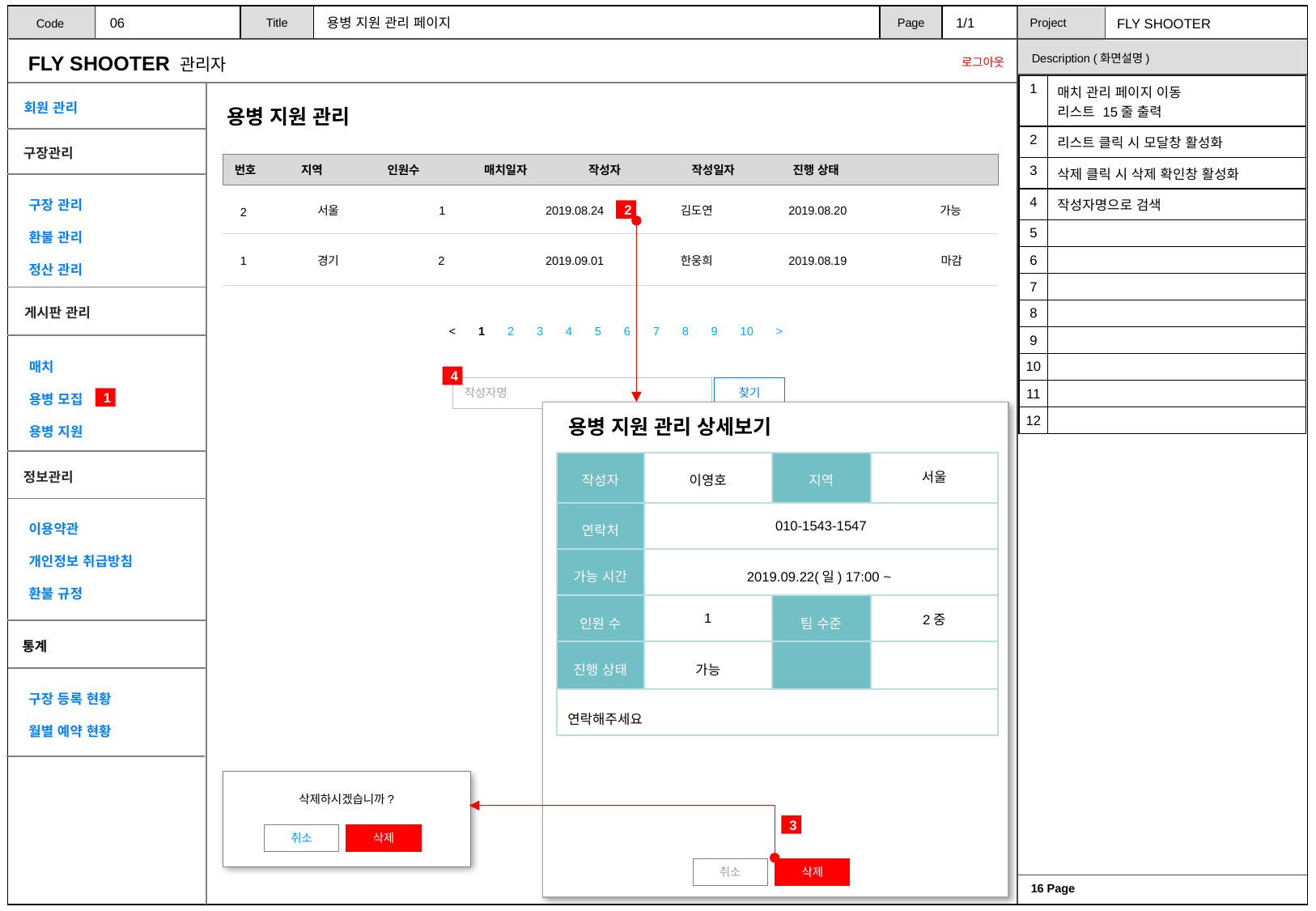

06
용병 지원 관리 페이지
1/1
| 1 | 매치 관리 페이지 이동 리스트 15줄 출력 |
| --- | --- |
| 2 | 리스트 클릭 시 모달창 활성화 |
| 3 | 삭제 클릭 시 삭제 확인창 활성화 |
| 4 | 작성자명으로 검색 |
| 5 |  |
| 6 |  |
| 7 |  |
| 8 |  |
| 9 |  |
| 10 |  |
| 11 |  |
| 12 |  |
용병 지원 관리
번호              지역                    인원수                    매치일자                   작성자                      작성일자                  진행 상태
1
서울
2019.08.24
김도연
2019.08.20
가능
2
2

1
경기
2019.09.01
한웅희
2019.08.19
2
마감
<       1       2       3       4       5       6       7       8       9       10       >
4
작성자명
찾기
1

용병 지원 관리 상세보기
| 작성자 | 이영호 | 지역 | 서울 |
| --- | --- | --- | --- |
| 연락처 | 010-1543-1547 |  |  |
| 가능 시간 | 2019.09.22(일) 17:00 ~ |  |  |
| 인원 수 | 1 | 팀 수준 | 2중 |
| 진행 상태 | 가능 |  |  |
| 연락해주세요 |  |  |  |

삭제하시겠습니까?
취소
삭제

3
취소
삭제